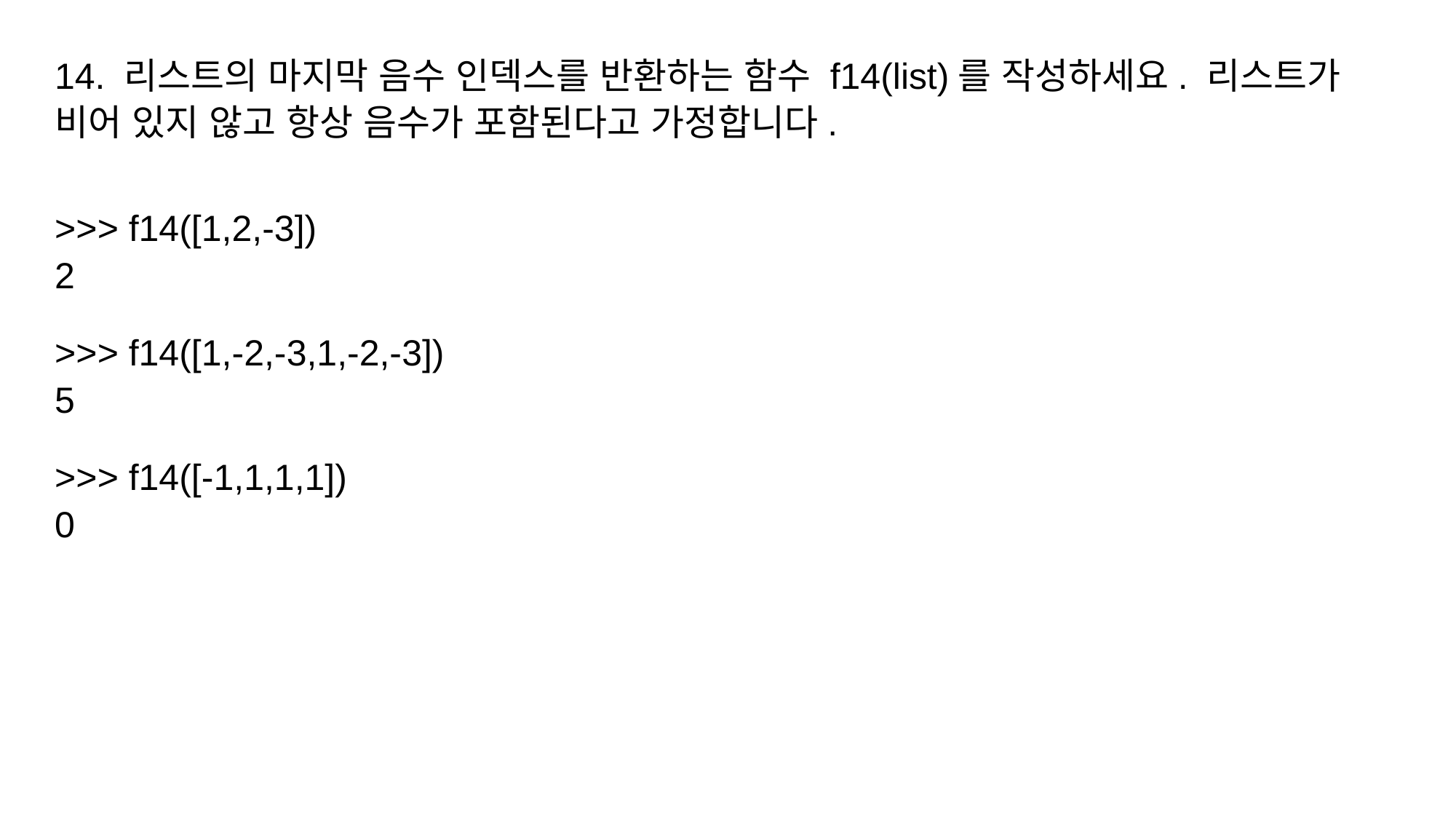

14. 리스트의 마지막 음수 인덱스를 반환하는 함수 f14(list)를 작성하세요. 리스트가 비어 있지 않고 항상 음수가 포함된다고 가정합니다.

>>> f14([1,2,-3])
2

>>> f14([1,-2,-3,1,-2,-3])
5

>>> f14([-1,1,1,1])
0